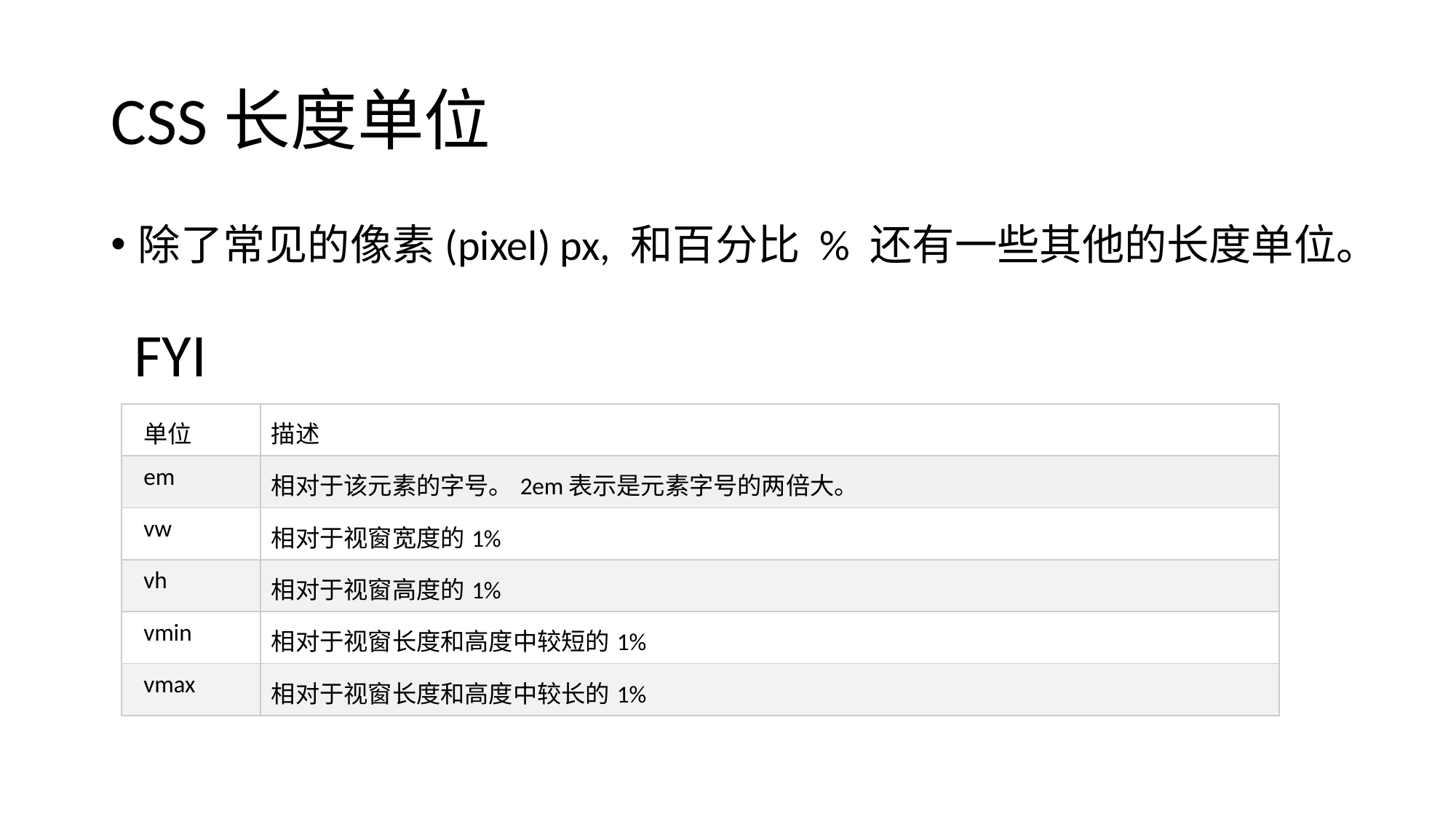

# CSS长度单位
除了常见的像素(pixel) px, 和百分比 % 还有一些其他的长度单位。

FYI
| 单位 | 描述 |
| --- | --- |
| em | 相对于该元素的字号。2em表示是元素字号的两倍大。 |
| vw | 相对于视窗宽度的1% |
| vh | 相对于视窗高度的1% |
| vmin | 相对于视窗长度和高度中较短的1% |
| vmax | 相对于视窗长度和高度中较长的1% |